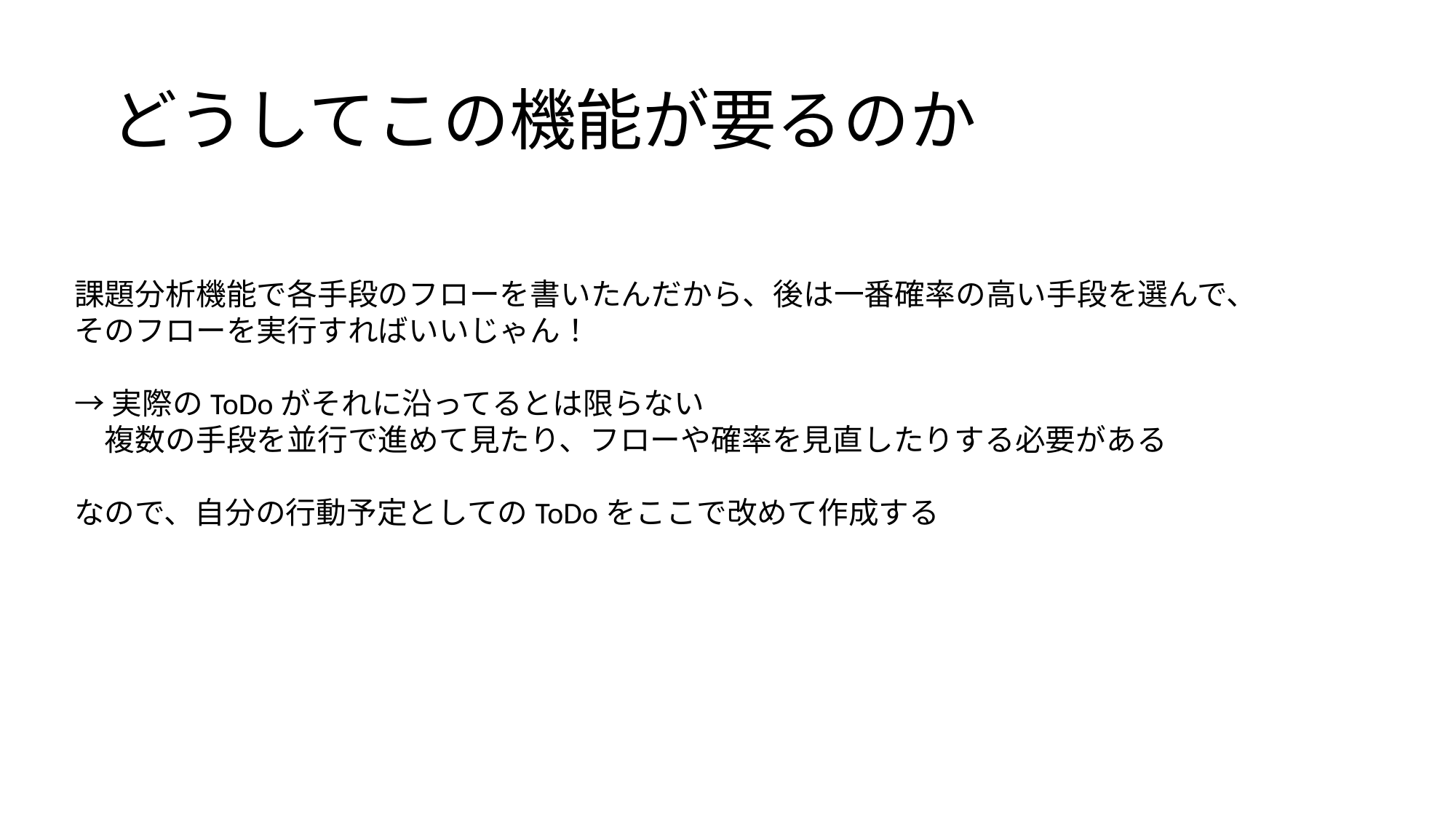

# どうしてこの機能が要るのか
課題分析機能で各手段のフローを書いたんだから、後は一番確率の高い手段を選んで、
そのフローを実行すればいいじゃん！

→実際のToDoがそれに沿ってるとは限らない
　複数の手段を並行で進めて見たり、フローや確率を見直したりする必要がある

なので、自分の行動予定としてのToDoをここで改めて作成する